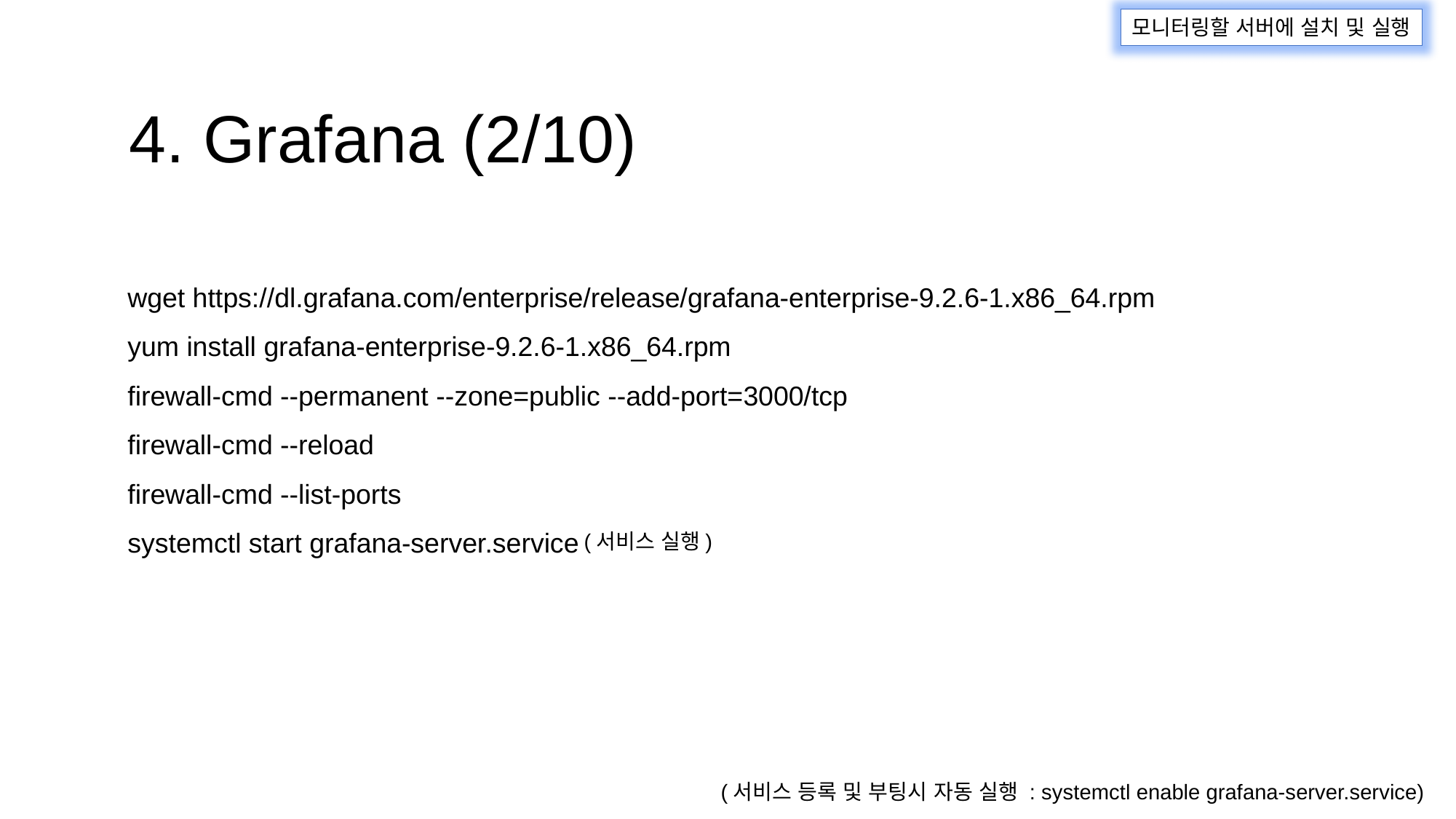

모니터링할 서버에 설치 및 실행
4. Grafana (2/10)
wget https://dl.grafana.com/enterprise/release/grafana-enterprise-9.2.6-1.x86_64.rpm
yum install grafana-enterprise-9.2.6-1.x86_64.rpm
firewall-cmd --permanent --zone=public --add-port=3000/tcp
firewall-cmd --reload
firewall-cmd --list-ports
systemctl start grafana-server.service

(서비스 실행)
(서비스 등록 및 부팅시 자동 실행 : systemctl enable grafana-server.service)